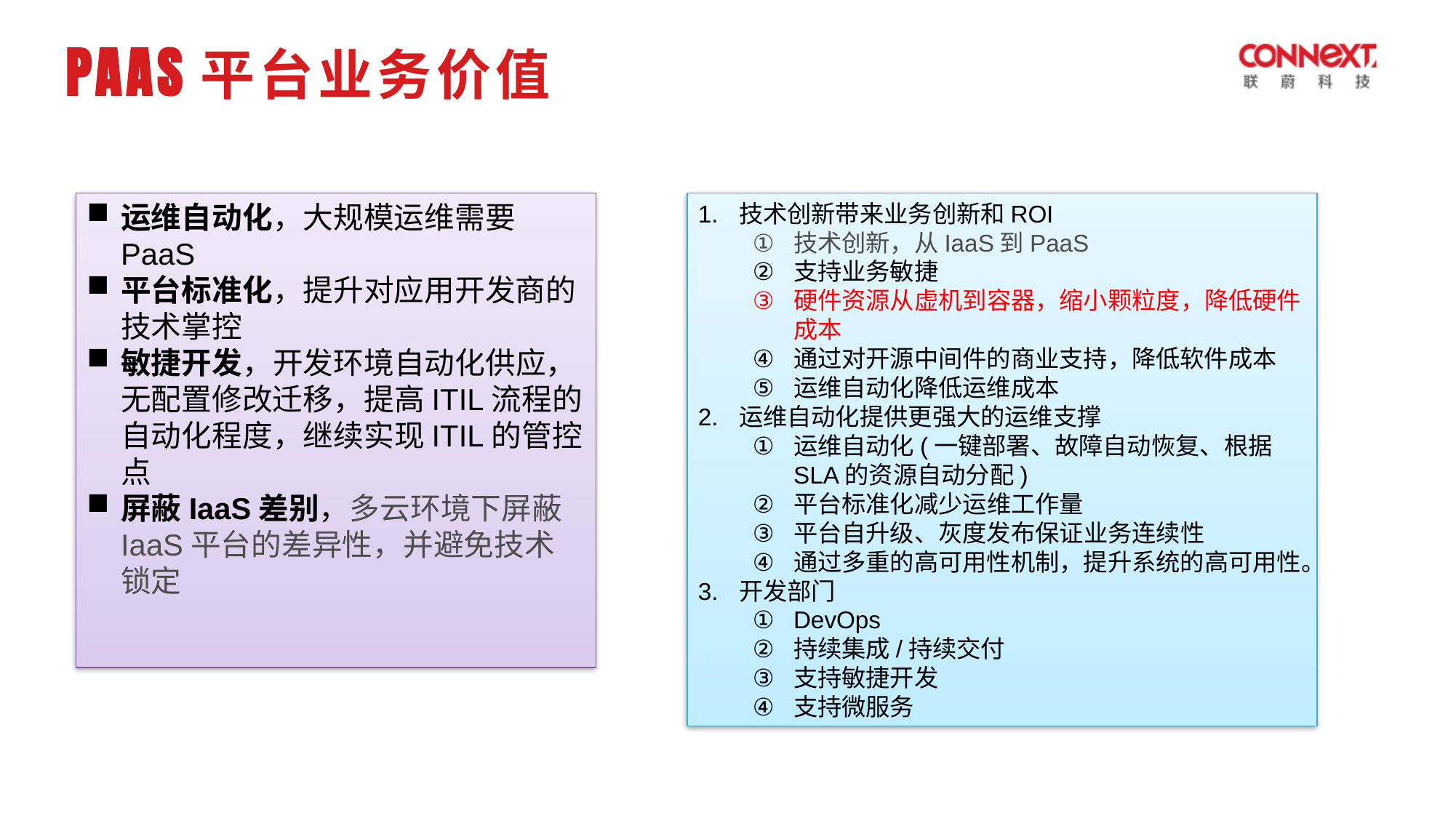

PAAS平台业务价值
运维自动化，大规模运维需要PaaS
平台标准化，提升对应用开发商的技术掌控
敏捷开发，开发环境自动化供应，无配置修改迁移，提高ITIL流程的自动化程度，继续实现ITIL的管控点
屏蔽IaaS差别，多云环境下屏蔽IaaS平台的差异性，并避免技术锁定

技术创新带来业务创新和ROI
技术创新，从IaaS到PaaS
支持业务敏捷
硬件资源从虚机到容器，缩小颗粒度，降低硬件成本
通过对开源中间件的商业支持，降低软件成本
运维自动化降低运维成本
运维自动化提供更强大的运维支撑
运维自动化(一键部署、故障自动恢复、根据SLA的资源自动分配)
平台标准化减少运维工作量
平台自升级、灰度发布保证业务连续性
通过多重的高可用性机制，提升系统的高可用性。
开发部门
DevOps
持续集成/持续交付
支持敏捷开发
支持微服务